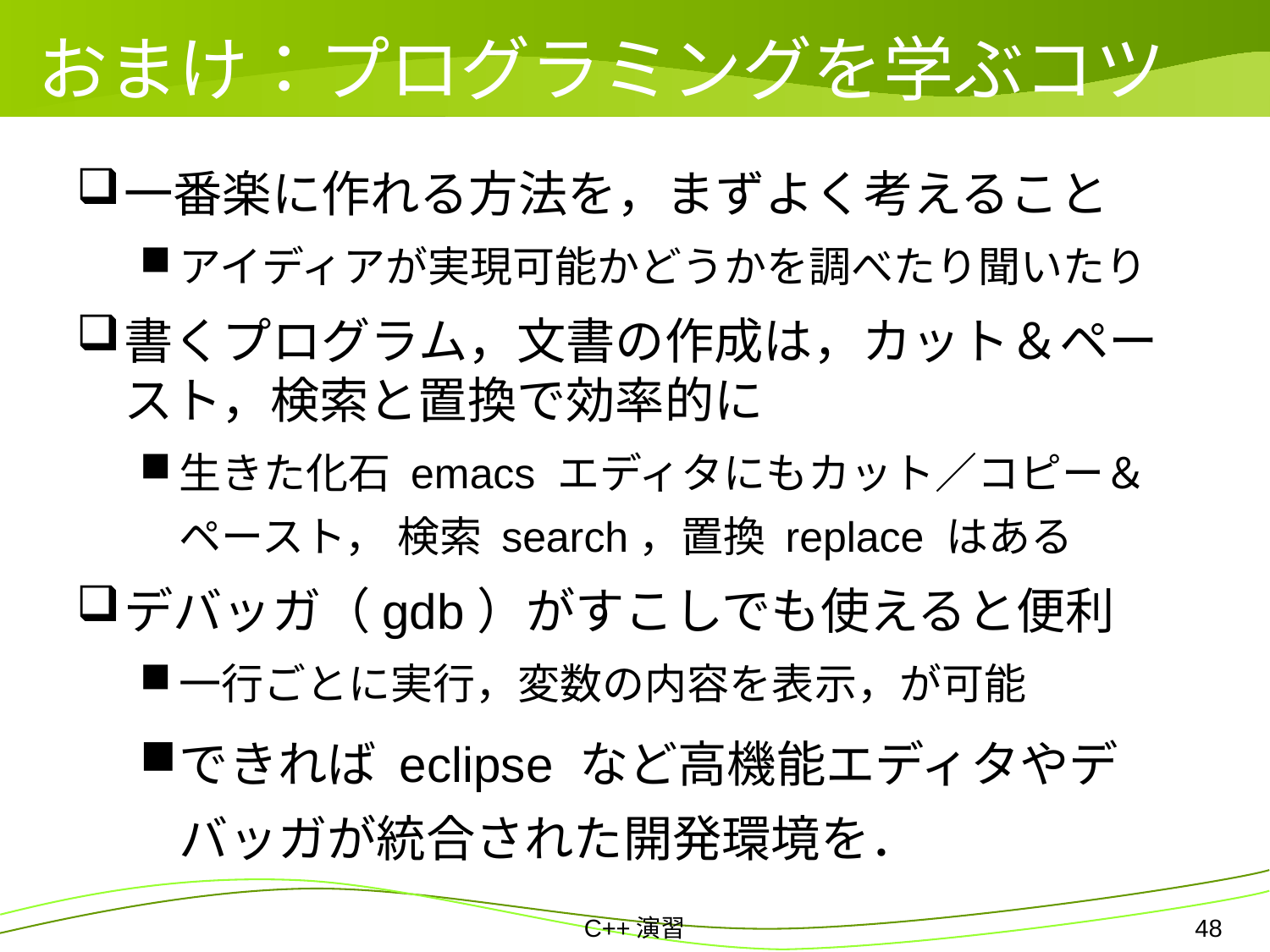

# おまけ：プログラミングを学ぶコツ
一番楽に作れる方法を，まずよく考えること
アイディアが実現可能かどうかを調べたり聞いたり
書くプログラム，文書の作成は，カット＆ペースト，検索と置換で効率的に
生きた化石 emacs エディタにもカット／コピー＆ペースト， 検索 search，置換 replace はある
デバッガ（gdb）がすこしでも使えると便利
一行ごとに実行，変数の内容を表示，が可能
できれば eclipse など高機能エディタやデバッガが統合された開発環境を．
C++演習
48